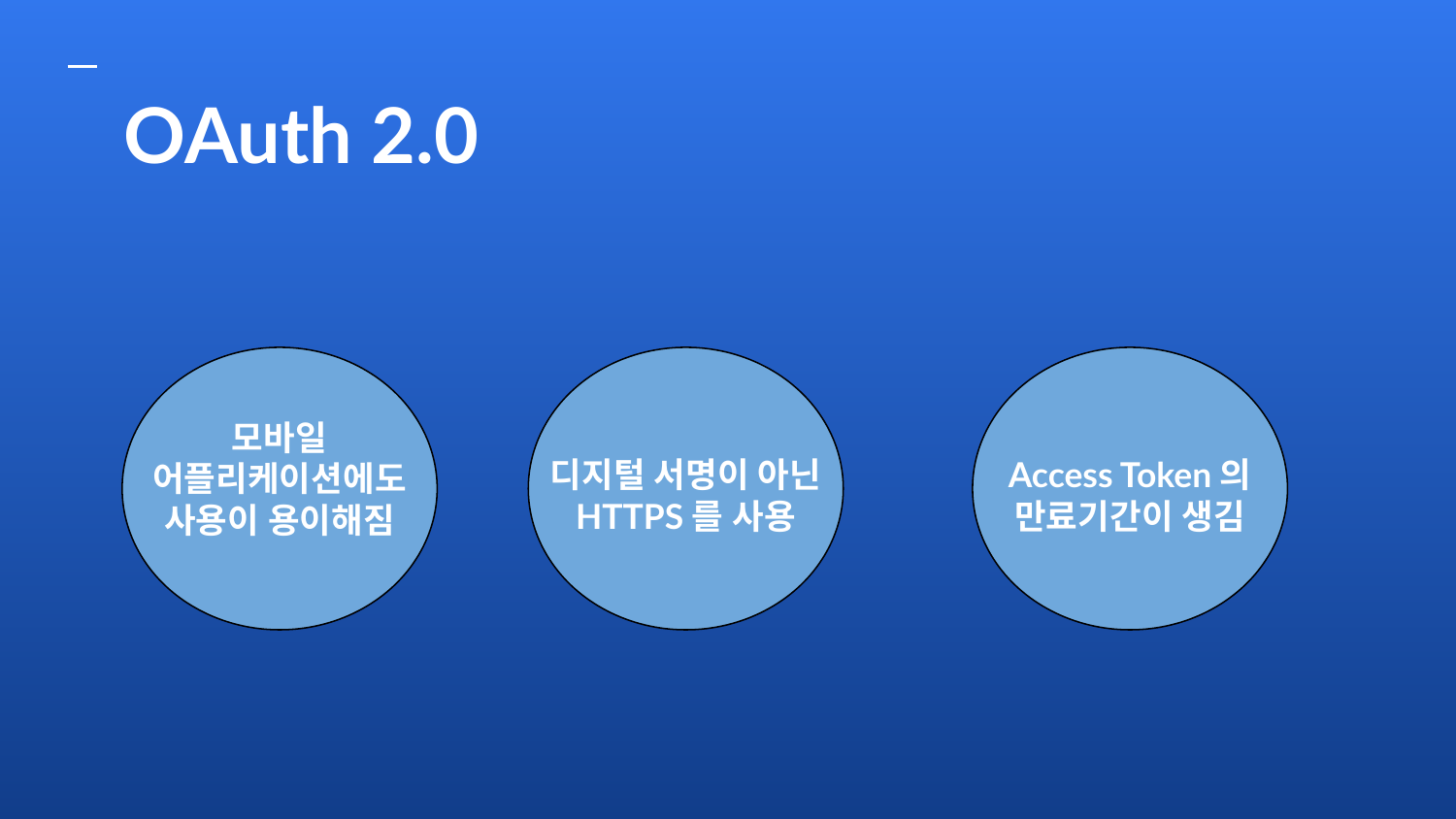

OAuth 2.0

모바일 어플리케이션에도 사용이 용이해짐

디지털 서명이 아닌 HTTPS를 사용

Access Token의 만료기간이 생김